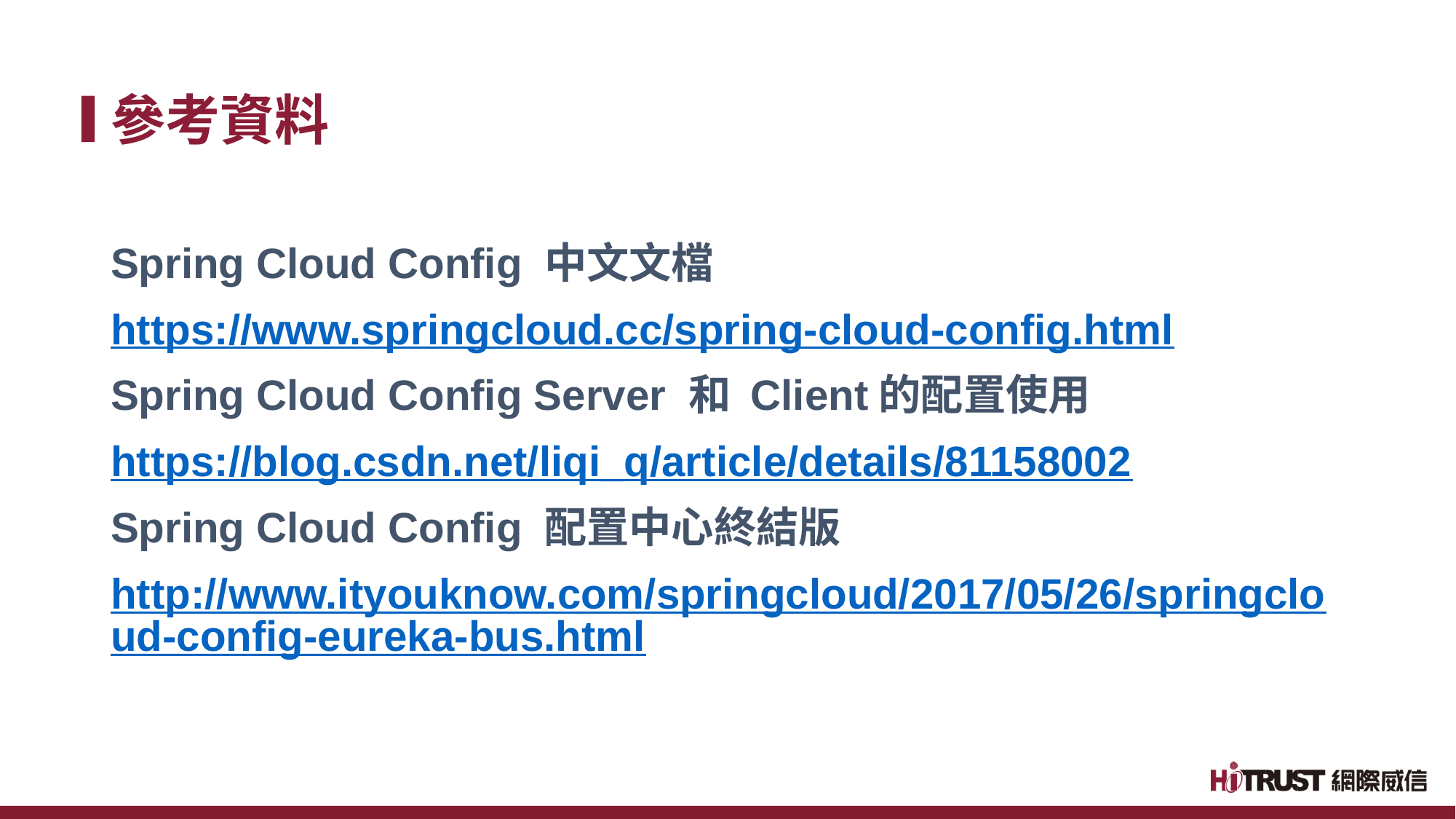

參考資料

Spring Cloud Config 中文文檔
https://www.springcloud.cc/spring-cloud-config.html
Spring Cloud Config Server 和 Client的配置使用
https://blog.csdn.net/liqi_q/article/details/81158002
Spring Cloud Config 配置中心終結版
http://www.ityouknow.com/springcloud/2017/05/26/springcloud-config-eureka-bus.html